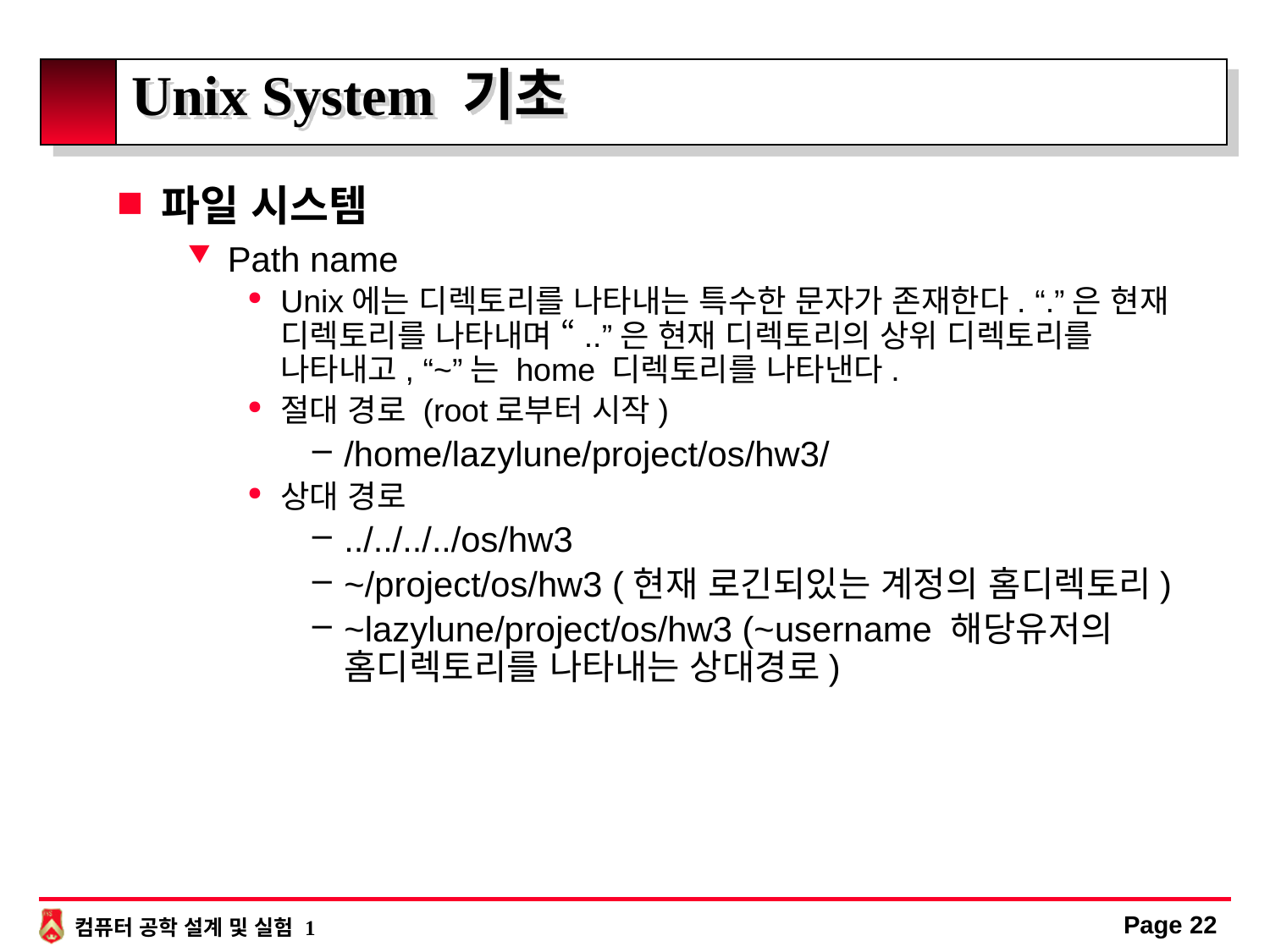

# Unix System 기초
파일 시스템
Path name
Unix에는 디렉토리를 나타내는 특수한 문자가 존재한다. “.”은 현재 디렉토리를 나타내며 “..”은 현재 디렉토리의 상위 디렉토리를 나타내고, “~”는 home 디렉토리를 나타낸다.
절대 경로 (root로부터 시작)
/home/lazylune/project/os/hw3/
상대 경로
../../../../os/hw3
~/project/os/hw3 (현재 로긴되있는 계정의 홈디렉토리)
~lazylune/project/os/hw3 (~username 해당유저의 홈디렉토리를 나타내는 상대경로)
Page 22